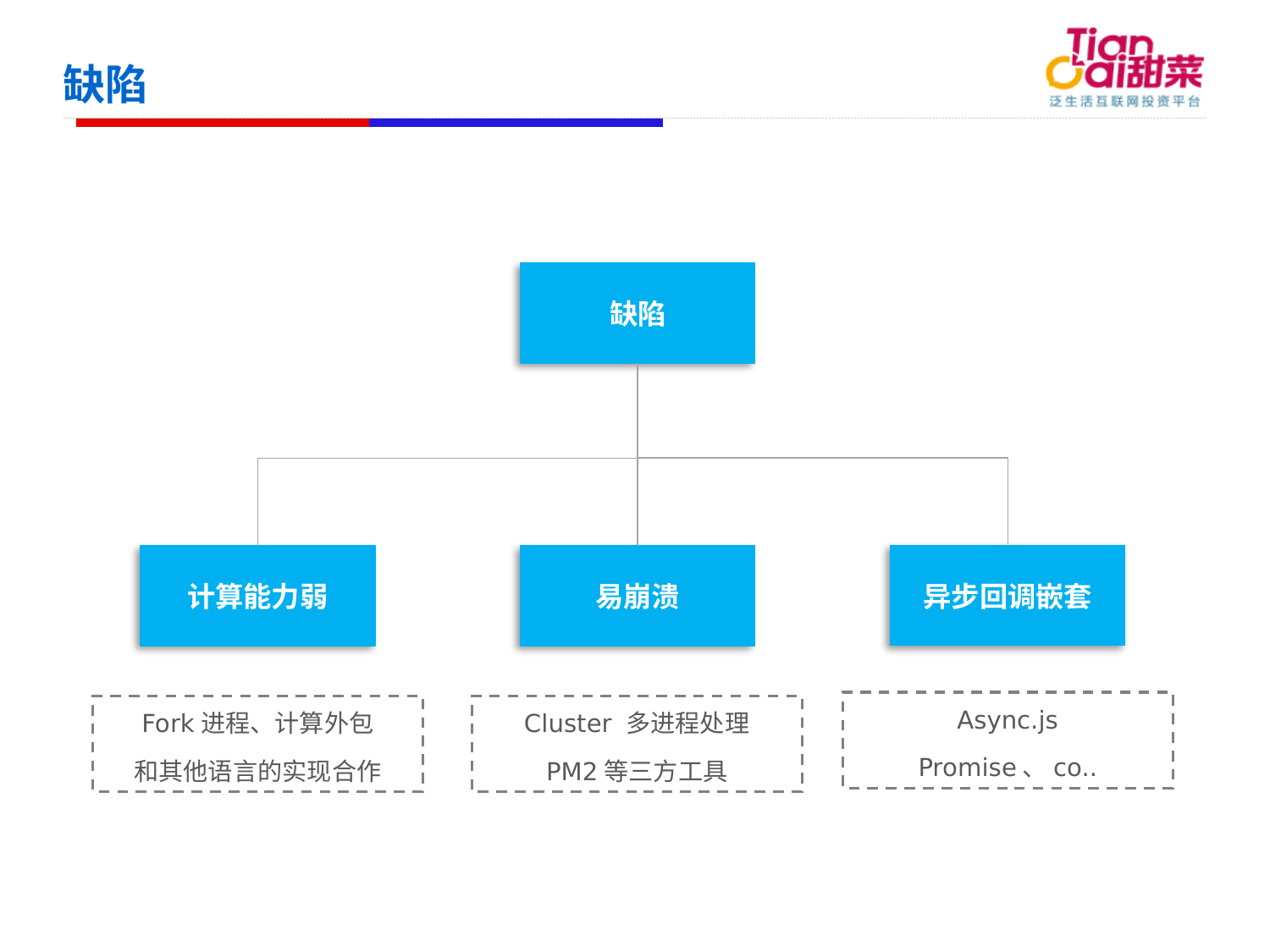

# 缺陷
缺陷
异步回调嵌套
计算能力弱
易崩溃
Async.js
Promise、co..
Cluster 多进程处理
PM2等三方工具
Fork进程、计算外包
和其他语言的实现合作